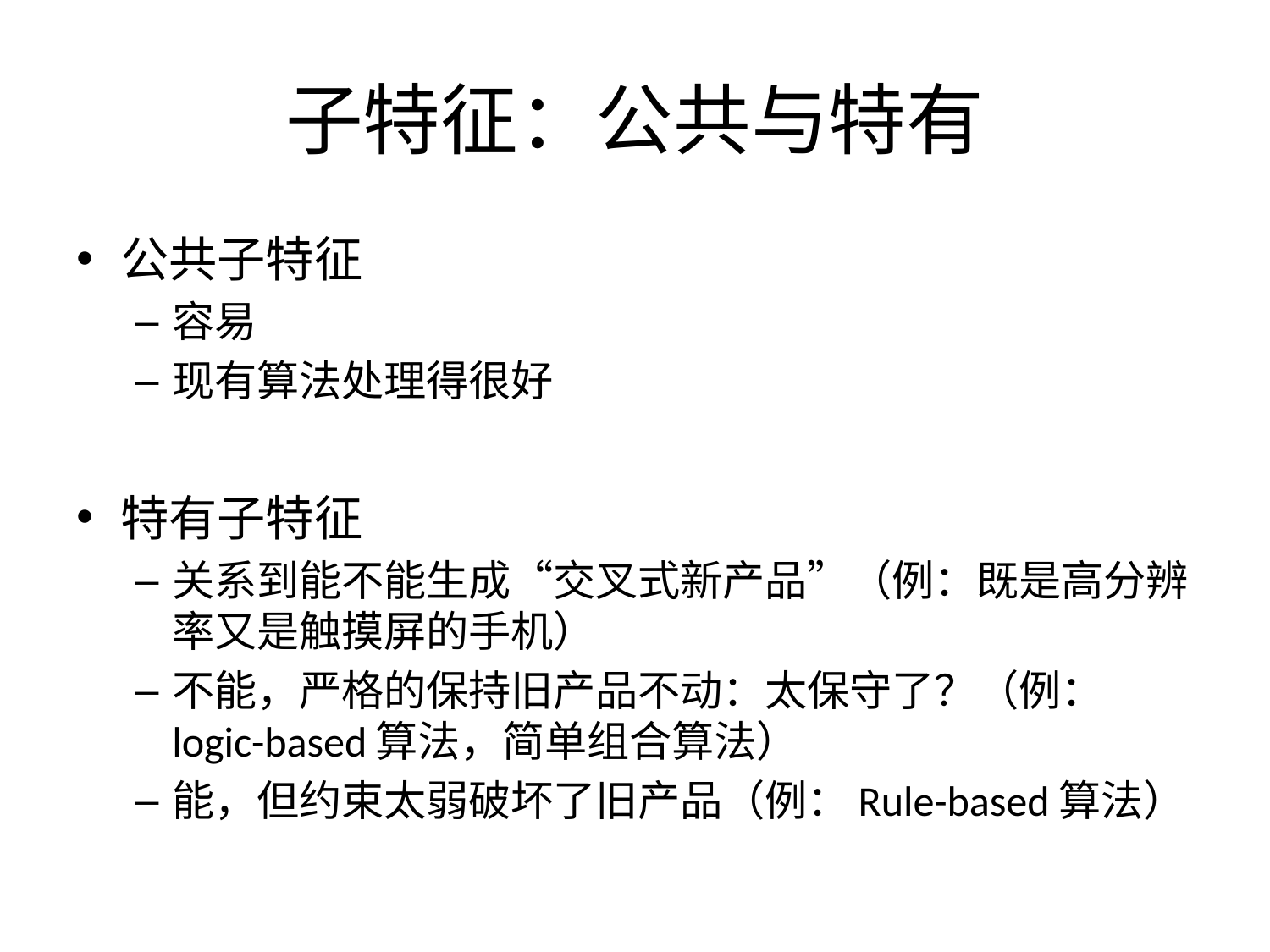

# 子特征：公共与特有
公共子特征
容易
现有算法处理得很好

特有子特征
关系到能不能生成“交叉式新产品”（例：既是高分辨率又是触摸屏的手机）
不能，严格的保持旧产品不动：太保守了？（例：logic-based算法，简单组合算法）
能，但约束太弱破坏了旧产品（例：Rule-based算法）